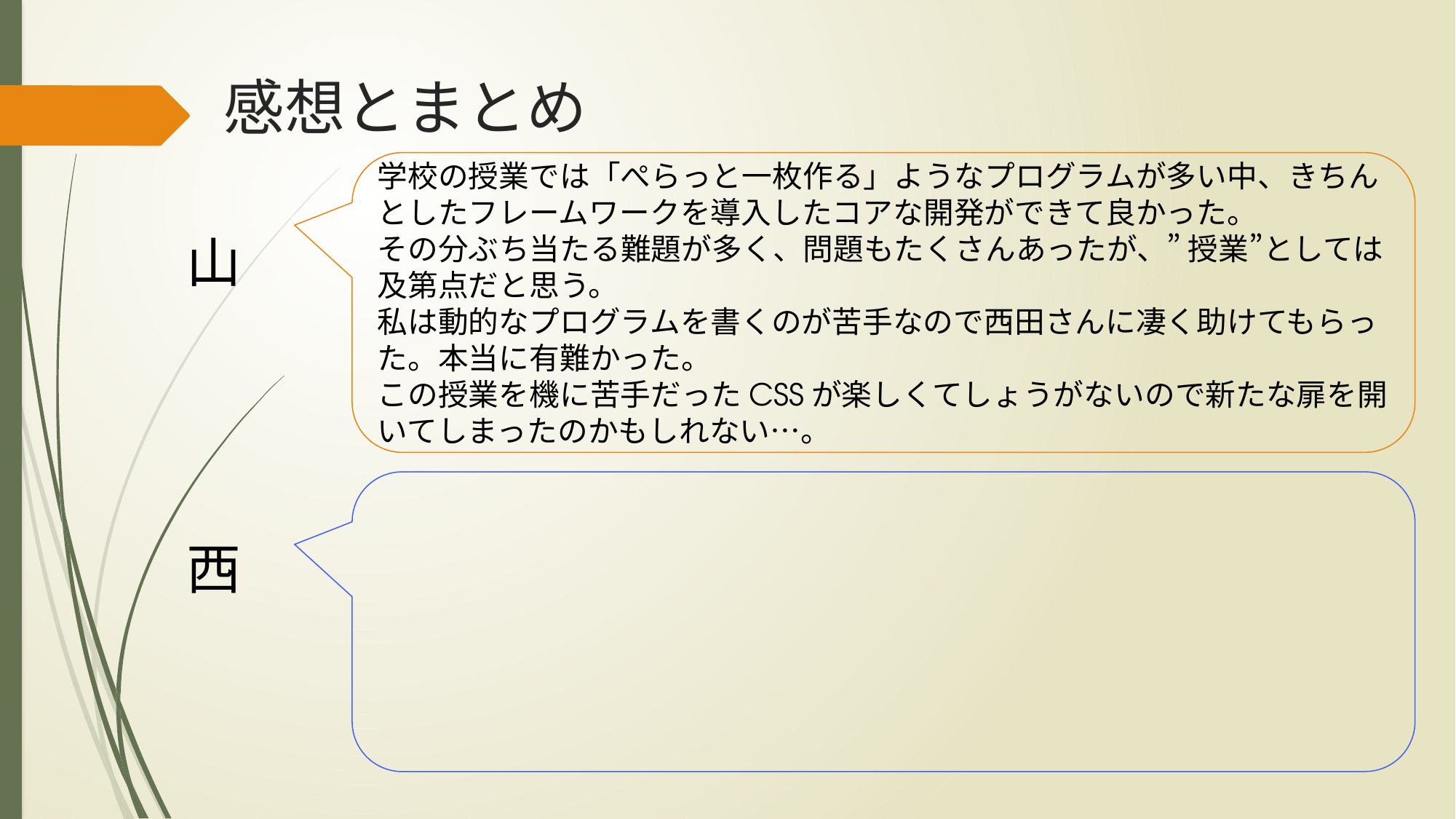

# 感想とまとめ
学校の授業では「ぺらっと一枚作る」ようなプログラムが多い中、きちんとしたフレームワークを導入したコアな開発ができて良かった。
その分ぶち当たる難題が多く、問題もたくさんあったが、” 授業”としては及第点だと思う。
私は動的なプログラムを書くのが苦手なので西田さんに凄く助けてもらった。本当に有難かった。
この授業を機に苦手だったCSSが楽しくてしょうがないので新たな扉を開いてしまったのかもしれない…。

山

西